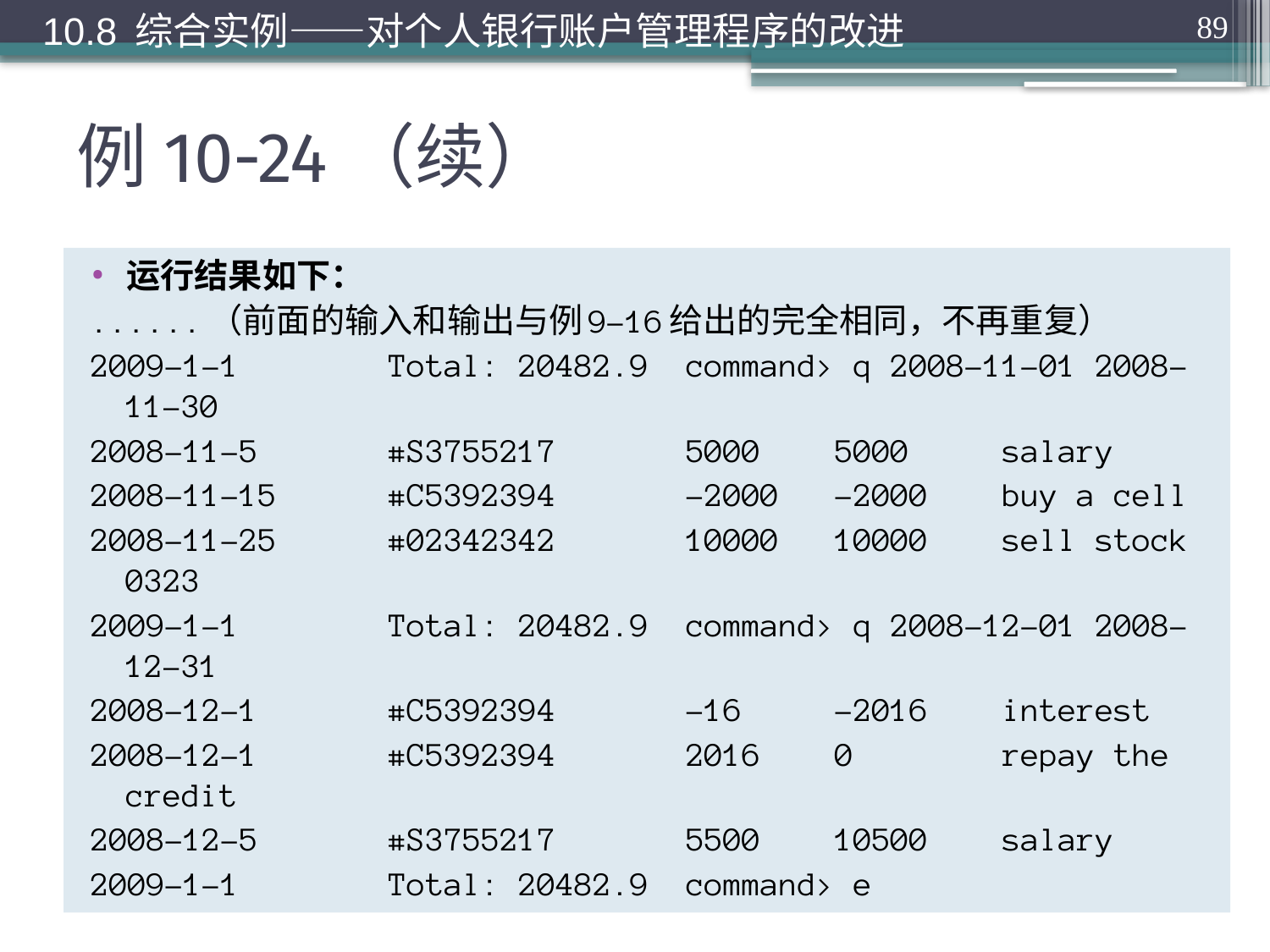

10.8 综合实例——对个人银行账户管理程序的改进
89
# 例10-24（续）
运行结果如下：
......（前面的输入和输出与例9-16给出的完全相同，不再重复）
2009-1-1        Total: 20482.9  command> q 2008-11-01 2008-11-30
2008-11-5       #S3755217       5000    5000     salary
2008-11-15      #C5392394       -2000   -2000    buy a cell
2008-11-25      #02342342       10000   10000    sell stock 0323
2009-1-1        Total: 20482.9  command> q 2008-12-01 2008-12-31
2008-12-1       #C5392394       -16     -2016    interest
2008-12-1       #C5392394       2016    0        repay the credit
2008-12-5       #S3755217       5500    10500    salary
2009-1-1        Total: 20482.9  command> e